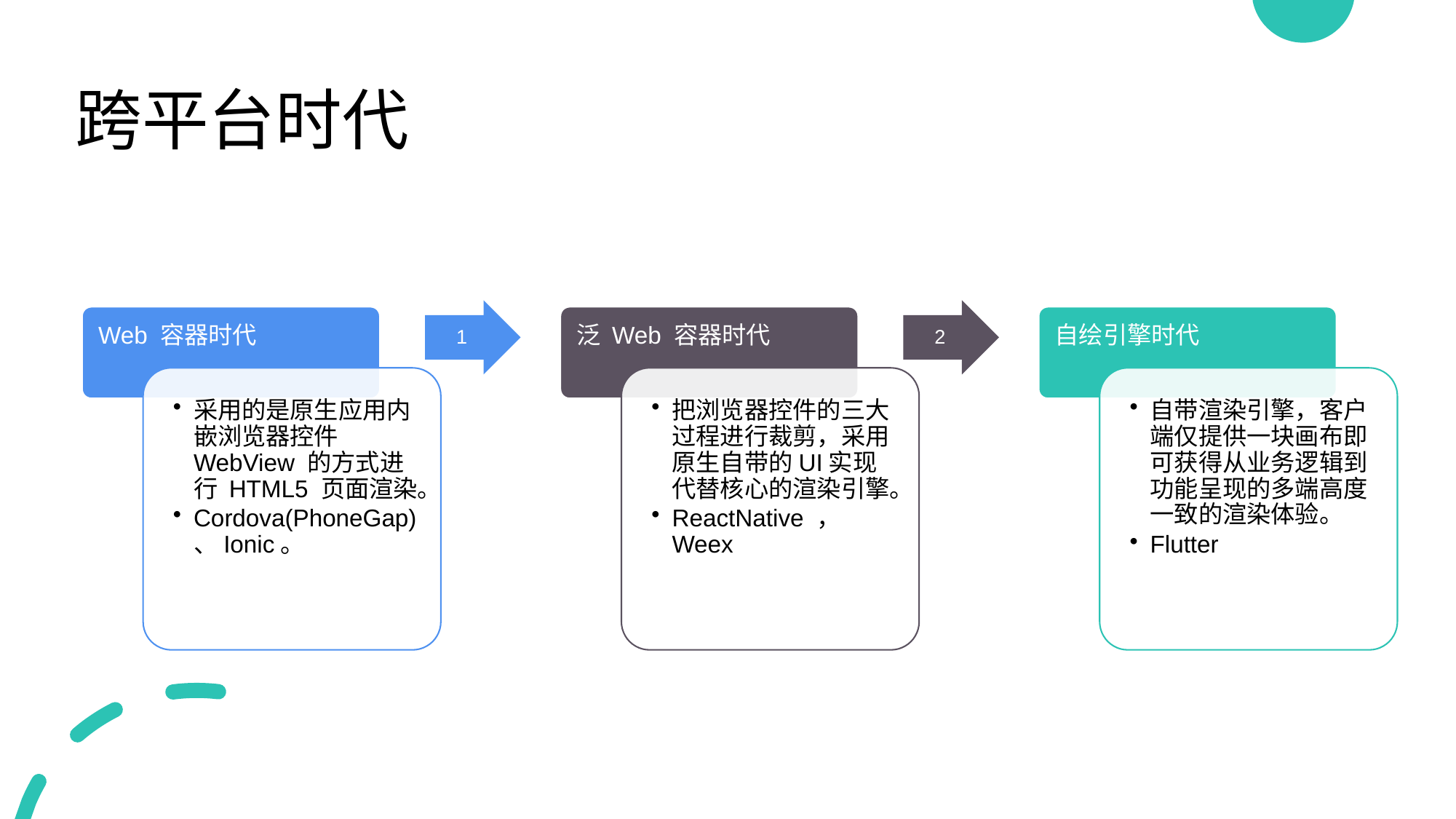

# 跨平台时代
Web 容器时代
采用的是原生应用内嵌浏览器控件 WebView 的方式进行 HTML5 页面渲染。
Cordova(PhoneGap)、Ionic。
1
泛 Web 容器时代
把浏览器控件的三大过程进行裁剪，采用原生自带的UI实现代替核心的渲染引擎。
ReactNative ， Weex
2
自绘引擎时代
自带渲染引擎，客户端仅提供一块画布即可获得从业务逻辑到功能呈现的多端高度一致的渲染体验。
Flutter